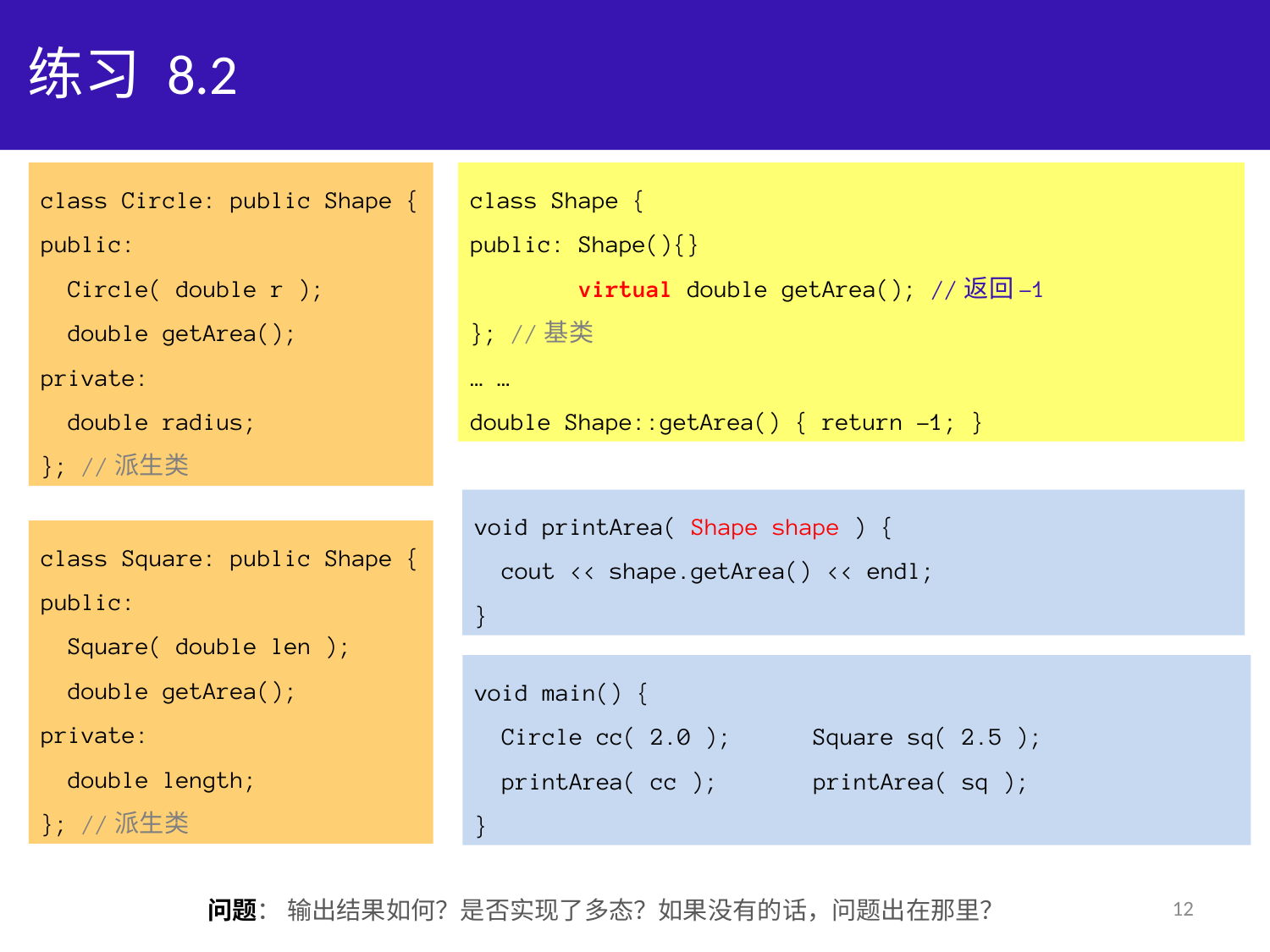

# 练习 8.2
class Circle: public Shape {
public:
  Circle( double r );
  double getArea();
private:
  double radius;
}; //派生类
class Shape {
public: Shape(){}
        virtual double getArea(); //返回-1
}; //基类
… …
double Shape::getArea() { return -1; }
void printArea( Shape shape ) {
  cout << shape.getArea() << endl;
}
class Square: public Shape {
public:
  Square( double len );
  double getArea();
private:
  double length;
}; //派生类
void main() {
  Circle cc( 2.0 );      Square sq( 2.5 );
  printArea( cc );       printArea( sq );
}
问题： 输出结果如何？是否实现了多态？如果没有的话，问题出在那里？
12